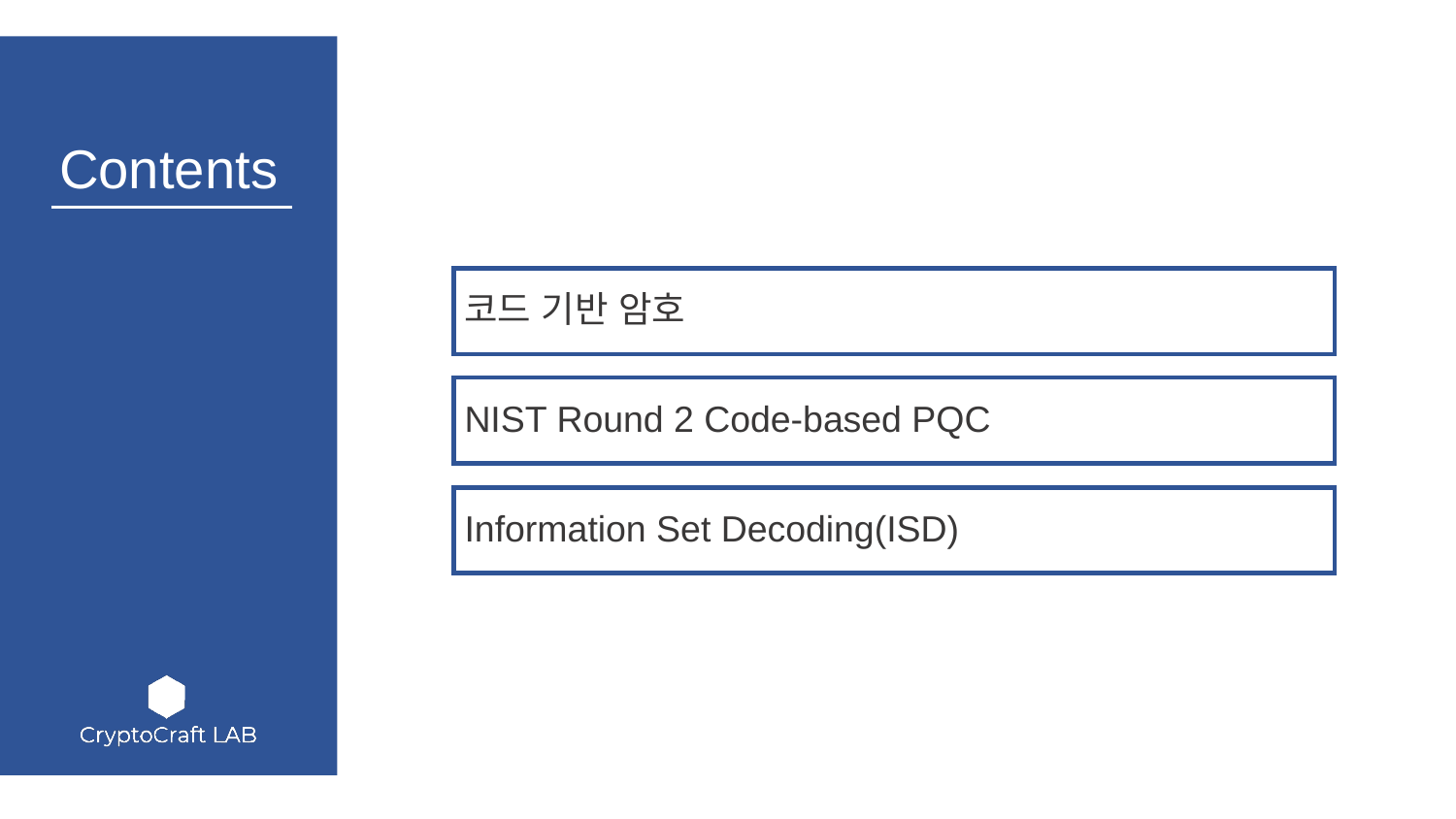

코드 기반 암호
NIST Round 2 Code-based PQC
Information Set Decoding(ISD)